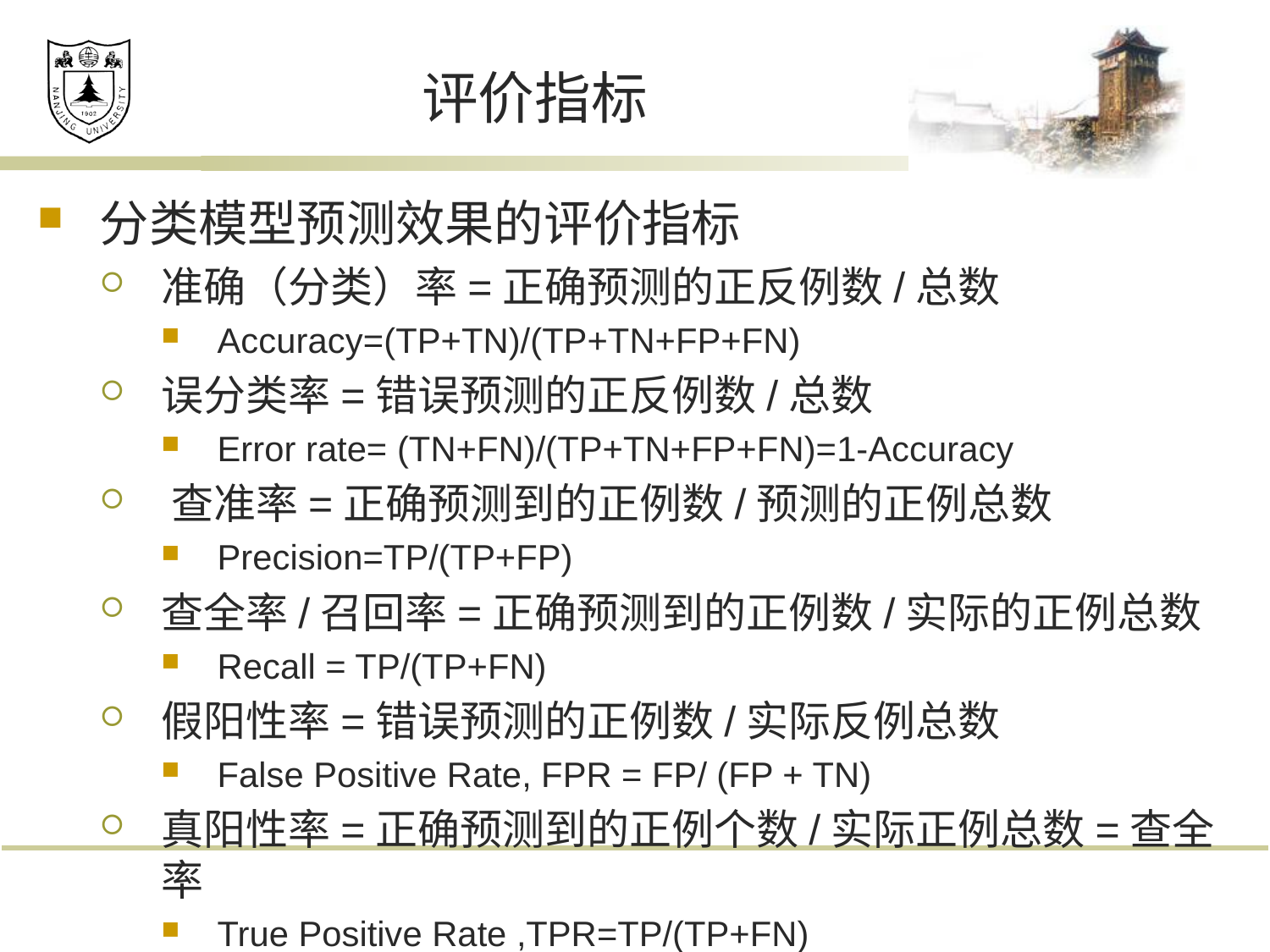

# 评价指标
分类模型预测效果的评价指标
准确（分类）率=正确预测的正反例数/总数
Accuracy​​=(TP+TN)/(TP+TN+FP+FN)
误分类率=错误预测的正反例数/总数
Error rate= (TN+FN)/(TP+TN+FP+FN)=1-Accuracy
​查准率=正确预测到的正例数/预测的正例总数​
Precision=TP/(TP+FP)
查全率/召回率=正确预测到的正例数/实际的正例总数
Recall = TP/(TP+FN)
假阳性率=错误预测的正例数/实际反例总数​
False Positive Rate, FPR = FP/ (FP + TN)
真阳性率=正确预测到的正例个数/实际正例总数=查全率
True Positive Rate ,TPR=TP/(TP+FN)